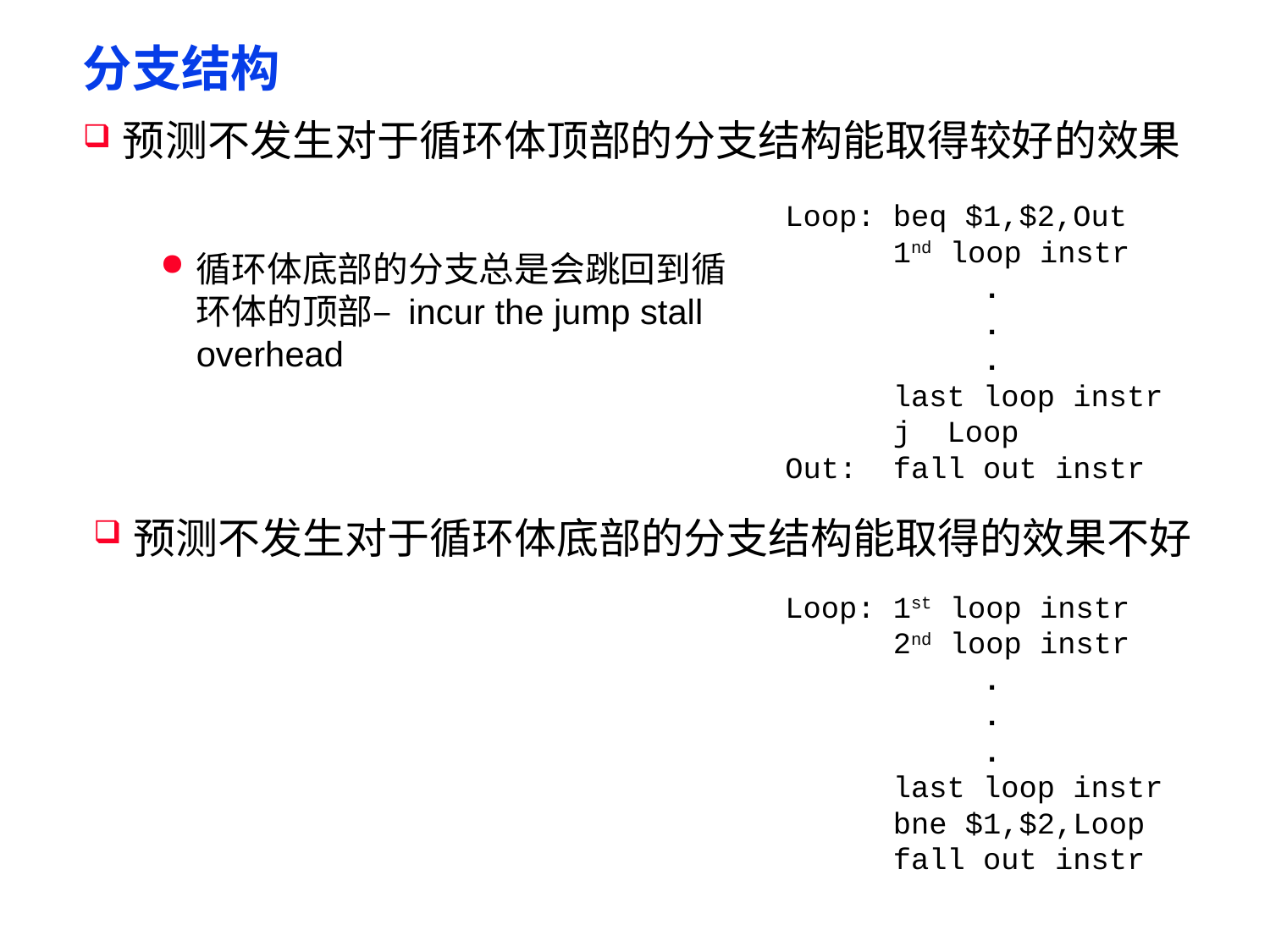

# 分支结构
预测不发生对于循环体顶部的分支结构能取得较好的效果
Loop: beq $1,$2,Out
      1nd loop instr
           .
           .
           .
      last loop instr
      j  Loop
Out:  fall out instr
循环体底部的分支总是会跳回到循环体的顶部– incur the jump stall overhead
预测不发生对于循环体底部的分支结构能取得的效果不好
Loop: 1st loop instr
      2nd loop instr
           .
           .
           .
      last loop instr
      bne $1,$2,Loop
      fall out instr